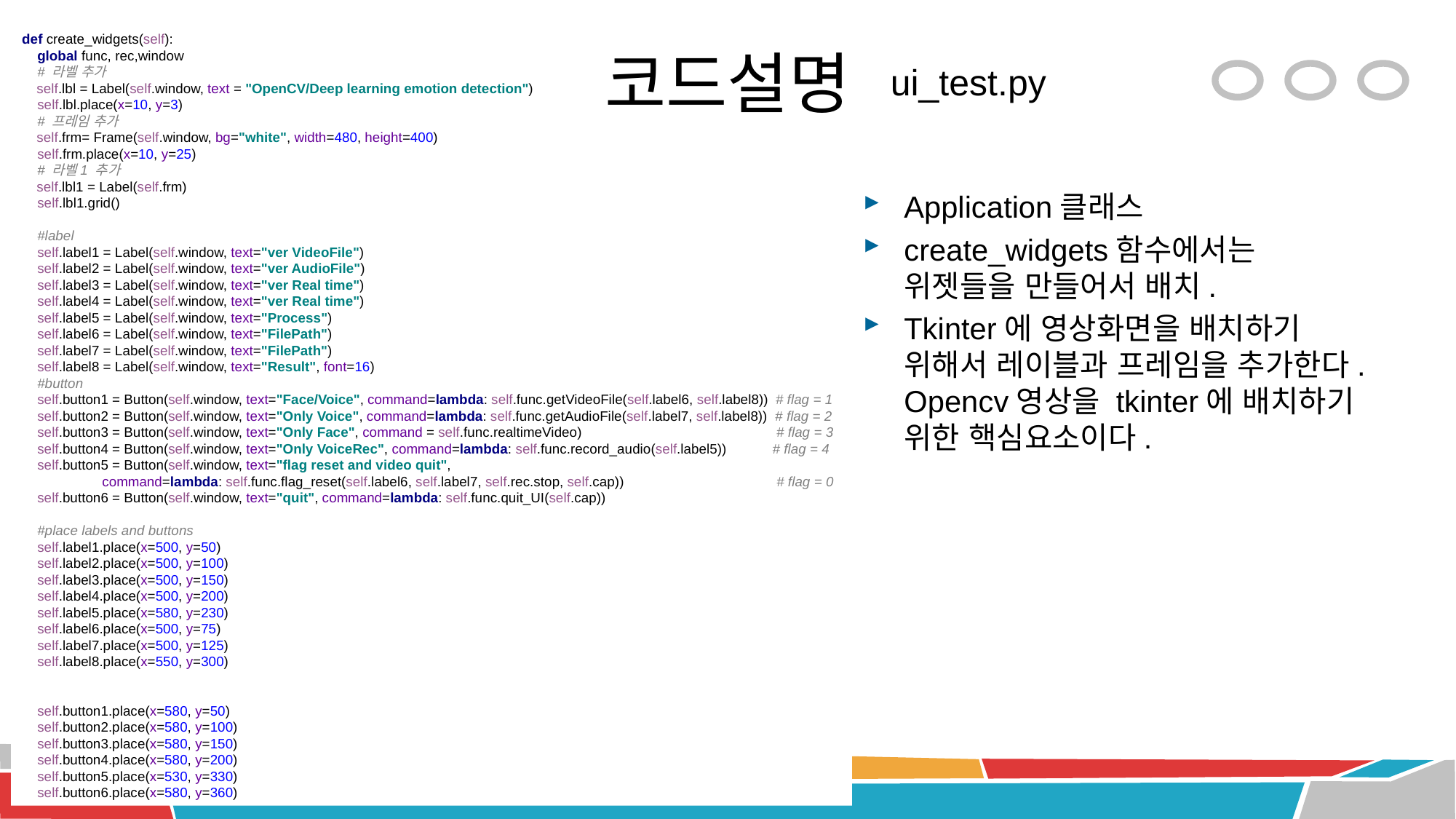

# 코드설명
def create_widgets(self):
    global func, rec,window
    # 라벨 추가
   self.lbl = Label(self.window, text = "OpenCV/Deep learning emotion detection")
    self.lbl.place(x=10, y=3)
    # 프레임 추가
   self.frm= Frame(self.window, bg="white", width=480, height=400)
    self.frm.place(x=10, y=25)
    # 라벨1 추가
   self.lbl1 = Label(self.frm)
    self.lbl1.grid()
    #label
    self.label1 = Label(self.window, text="ver VideoFile")
    self.label2 = Label(self.window, text="ver AudioFile")
    self.label3 = Label(self.window, text="ver Real time")
    self.label4 = Label(self.window, text="ver Real time")
    self.label5 = Label(self.window, text="Process")
    self.label6 = Label(self.window, text="FilePath")
    self.label7 = Label(self.window, text="FilePath")
    self.label8 = Label(self.window, text="Result", font=16)
    #button
    self.button1 = Button(self.window, text="Face/Voice", command=lambda: self.func.getVideoFile(self.label6, self.label8))  # flag = 1
    self.button2 = Button(self.window, text="Only Voice", command=lambda: self.func.getAudioFile(self.label7, self.label8))  # flag = 2
    self.button3 = Button(self.window, text="Only Face", command = self.func.realtimeVideo)                                                   # flag = 3
    self.button4 = Button(self.window, text="Only VoiceRec", command=lambda: self.func.record_audio(self.label5))            # flag = 4
    self.button5 = Button(self.window, text="flag reset and video quit",
                     command=lambda: self.func.flag_reset(self.label6, self.label7, self.rec.stop, self.cap))                                        # flag = 0
    self.button6 = Button(self.window, text="quit", command=lambda: self.func.quit_UI(self.cap))
    #place labels and buttons
    self.label1.place(x=500, y=50)
    self.label2.place(x=500, y=100)
    self.label3.place(x=500, y=150)
    self.label4.place(x=500, y=200)
    self.label5.place(x=580, y=230)
    self.label6.place(x=500, y=75)
    self.label7.place(x=500, y=125)
    self.label8.place(x=550, y=300)
    self.button1.place(x=580, y=50)
    self.button2.place(x=580, y=100)
    self.button3.place(x=580, y=150)
    self.button4.place(x=580, y=200)
    self.button5.place(x=530, y=330)
    self.button6.place(x=580, y=360)
ui_test.py
Application클래스
create_widgets함수에서는 위젯들을 만들어서 배치.
Tkinter에 영상화면을 배치하기 위해서 레이블과 프레임을 추가한다. Opencv영상을 tkinter에 배치하기 위한 핵심요소이다.